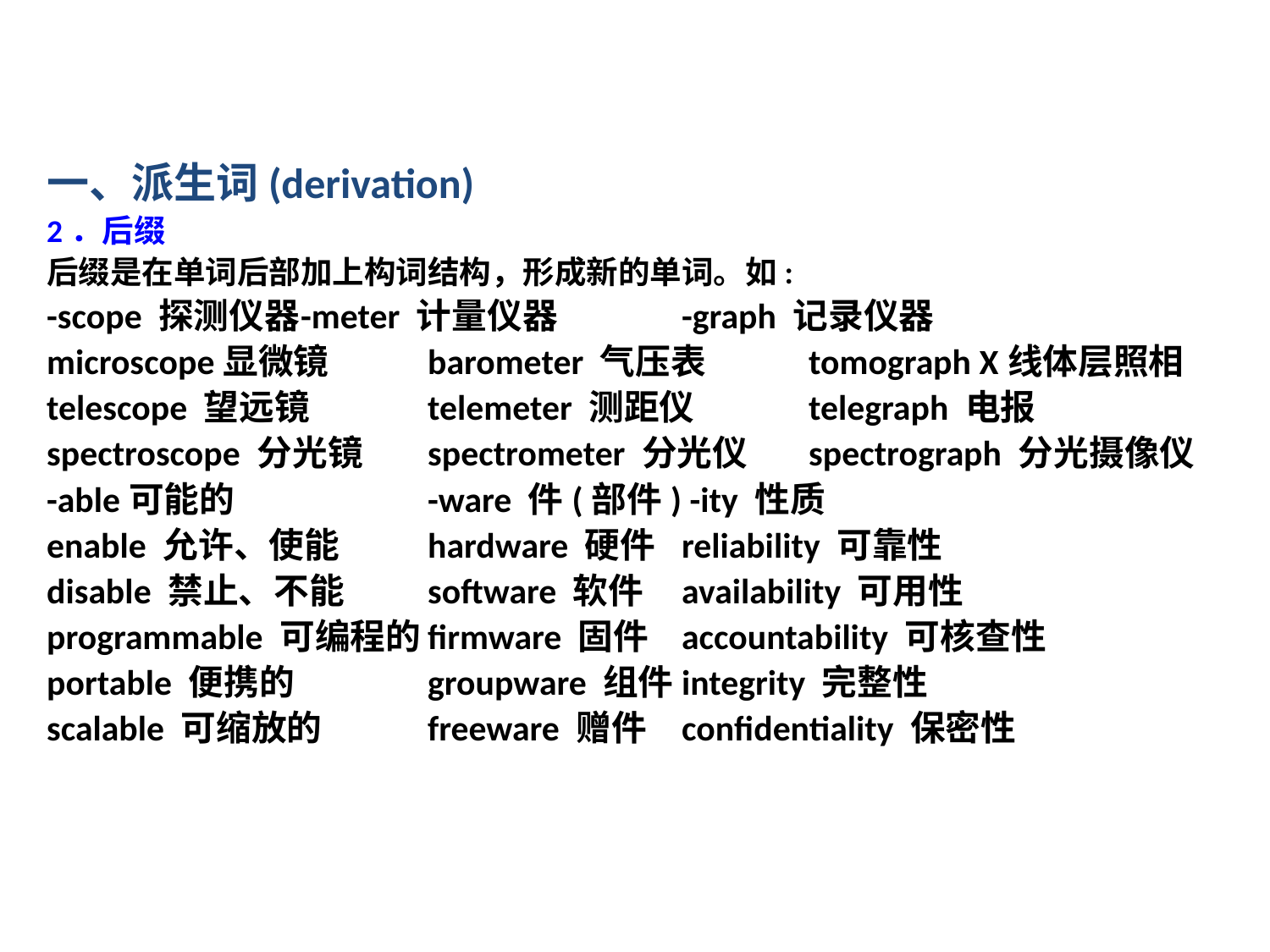

一、派生词(derivation)
2．后缀
后缀是在单词后部加上构词结构，形成新的单词。如:
-scope 探测仪器	-meter 计量仪器	-graph 记录仪器
microscope显微镜	barometer 气压表	tomograph X线体层照相
telescope 望远镜	telemeter 测距仪	telegraph 电报
spectroscope 分光镜	spectrometer 分光仪	spectrograph 分光摄像仪
-able可能的		-ware 件(部件)	 -ity 性质
enable 允许、使能	hardware 硬件	reliability 可靠性
disable 禁止、不能	software 软件	availability 可用性
programmable 可编程的	firmware 固件	accountability 可核查性
portable 便携的		groupware 组件	integrity 完整性
scalable 可缩放的	freeware 赠件	confidentiality 保密性